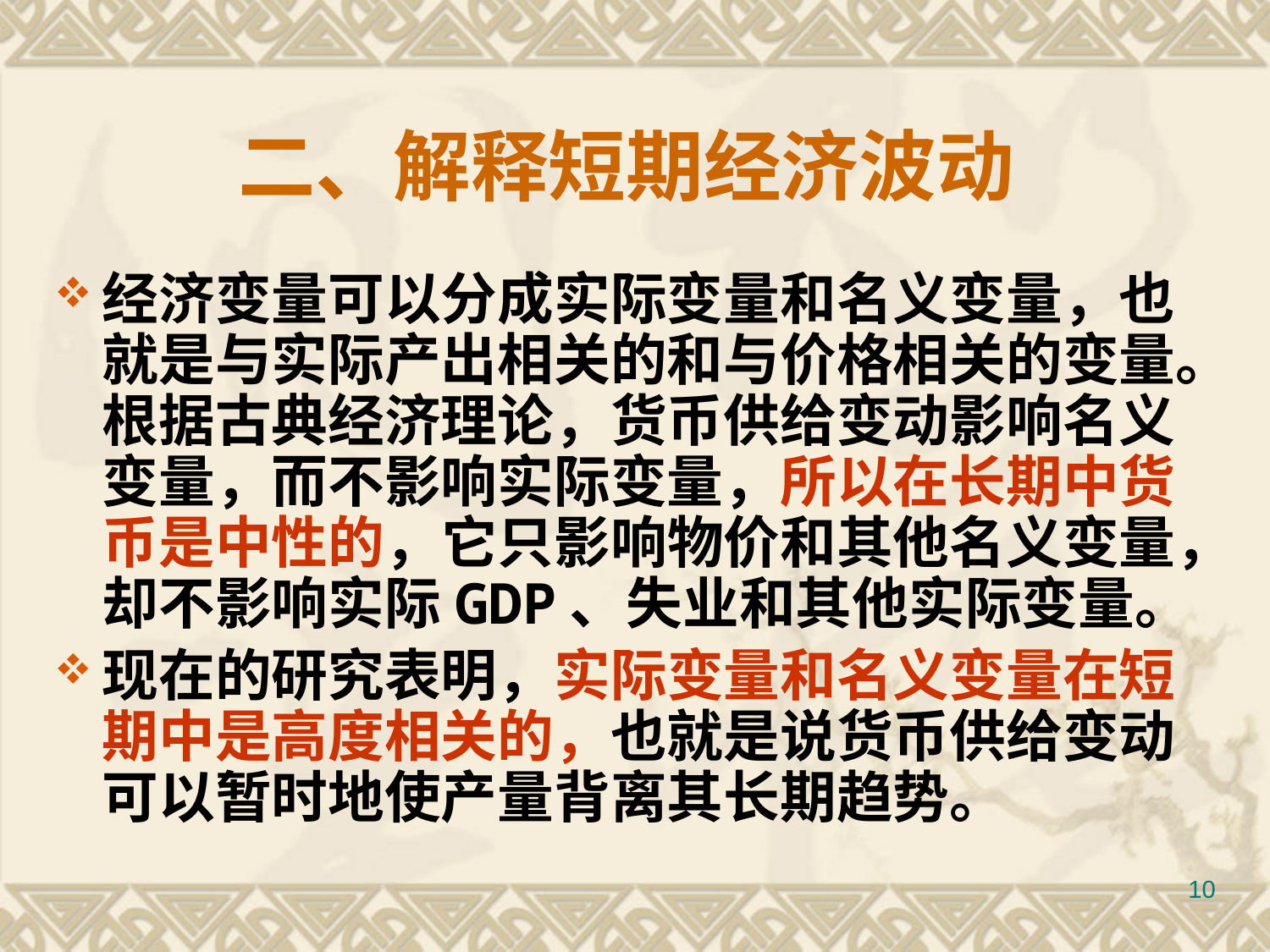

# 二、解释短期经济波动
经济变量可以分成实际变量和名义变量，也就是与实际产出相关的和与价格相关的变量。根据古典经济理论，货币供给变动影响名义变量，而不影响实际变量，所以在长期中货币是中性的，它只影响物价和其他名义变量，却不影响实际GDP、失业和其他实际变量。
现在的研究表明，实际变量和名义变量在短期中是高度相关的，也就是说货币供给变动可以暂时地使产量背离其长期趋势。
10